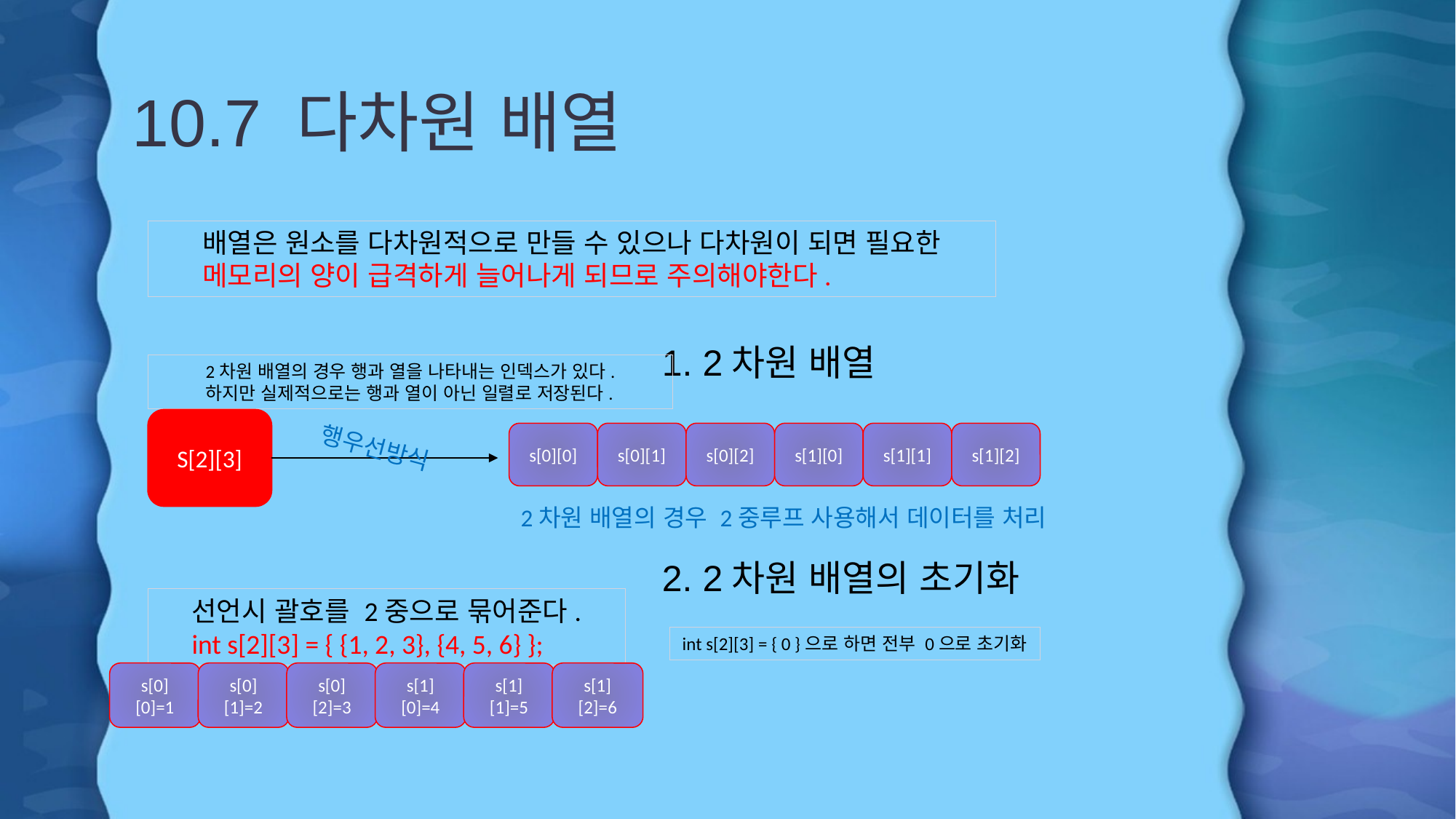

10.7 다차원 배열
배열은 원소를 다차원적으로 만들 수 있으나 다차원이 되면 필요한 메모리의 양이 급격하게 늘어나게 되므로 주의해야한다.
1. 2차원 배열
2차원 배열의 경우 행과 열을 나타내는 인덱스가 있다.
하지만 실제적으로는 행과 열이 아닌 일렬로 저장된다.
S[2][3]
s[0][0]
s[0][1]
s[0][2]
s[1][0]
s[1][1]
s[1][2]
행우선방식
2차원 배열의 경우 2중루프 사용해서 데이터를 처리
2. 2차원 배열의 초기화
선언시 괄호를 2중으로 묶어준다.
int s[2][3] = { {1, 2, 3}, {4, 5, 6} };
int s[2][3] = { 0 }으로 하면 전부 0으로 초기화
s[0][0]=1
s[0][1]=2
s[0][2]=3
s[1][0]=4
s[1][1]=5
s[1][2]=6